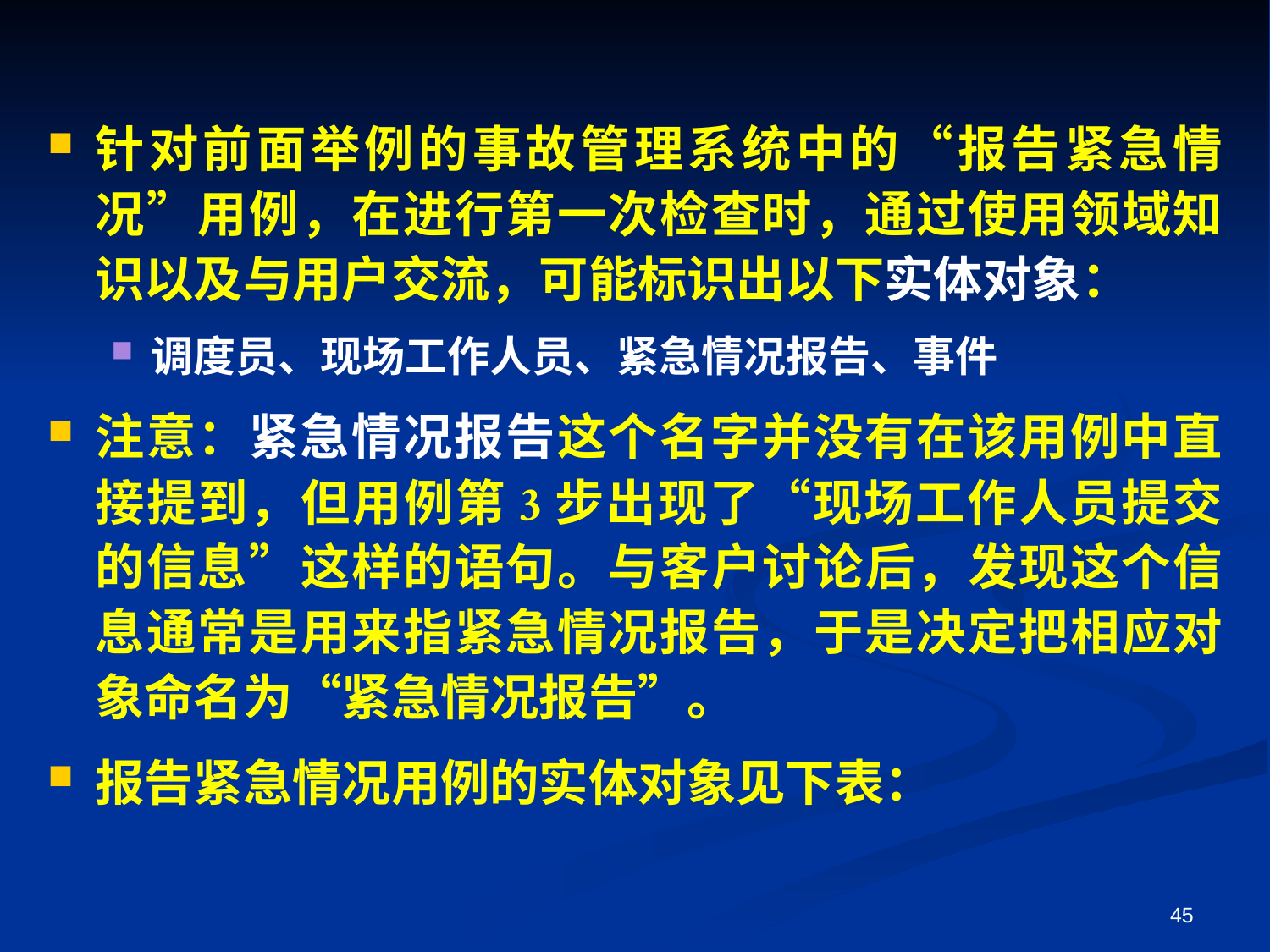

针对前面举例的事故管理系统中的“报告紧急情况”用例，在进行第一次检查时，通过使用领域知识以及与用户交流，可能标识出以下实体对象：
调度员、现场工作人员、紧急情况报告、事件
注意：紧急情况报告这个名字并没有在该用例中直接提到，但用例第3步出现了“现场工作人员提交的信息”这样的语句。与客户讨论后，发现这个信息通常是用来指紧急情况报告，于是决定把相应对象命名为“紧急情况报告”。
报告紧急情况用例的实体对象见下表：
45